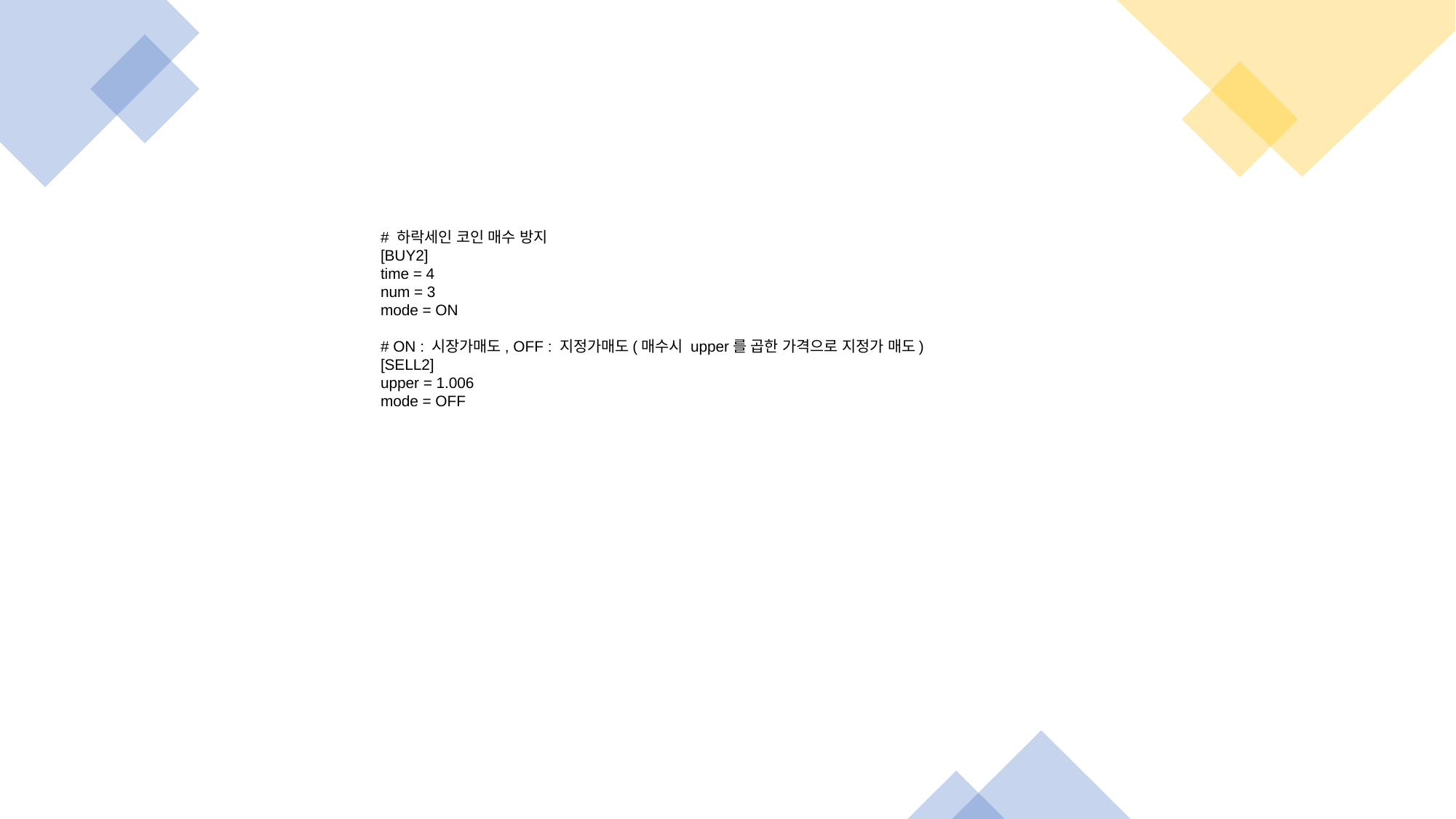

# 하락세인 코인 매수 방지
[BUY2]
time = 4
num = 3
mode = ON

# ON : 시장가매도, OFF : 지정가매도(매수시 upper를 곱한 가격으로 지정가 매도)
[SELL2]
upper = 1.006
mode = OFF